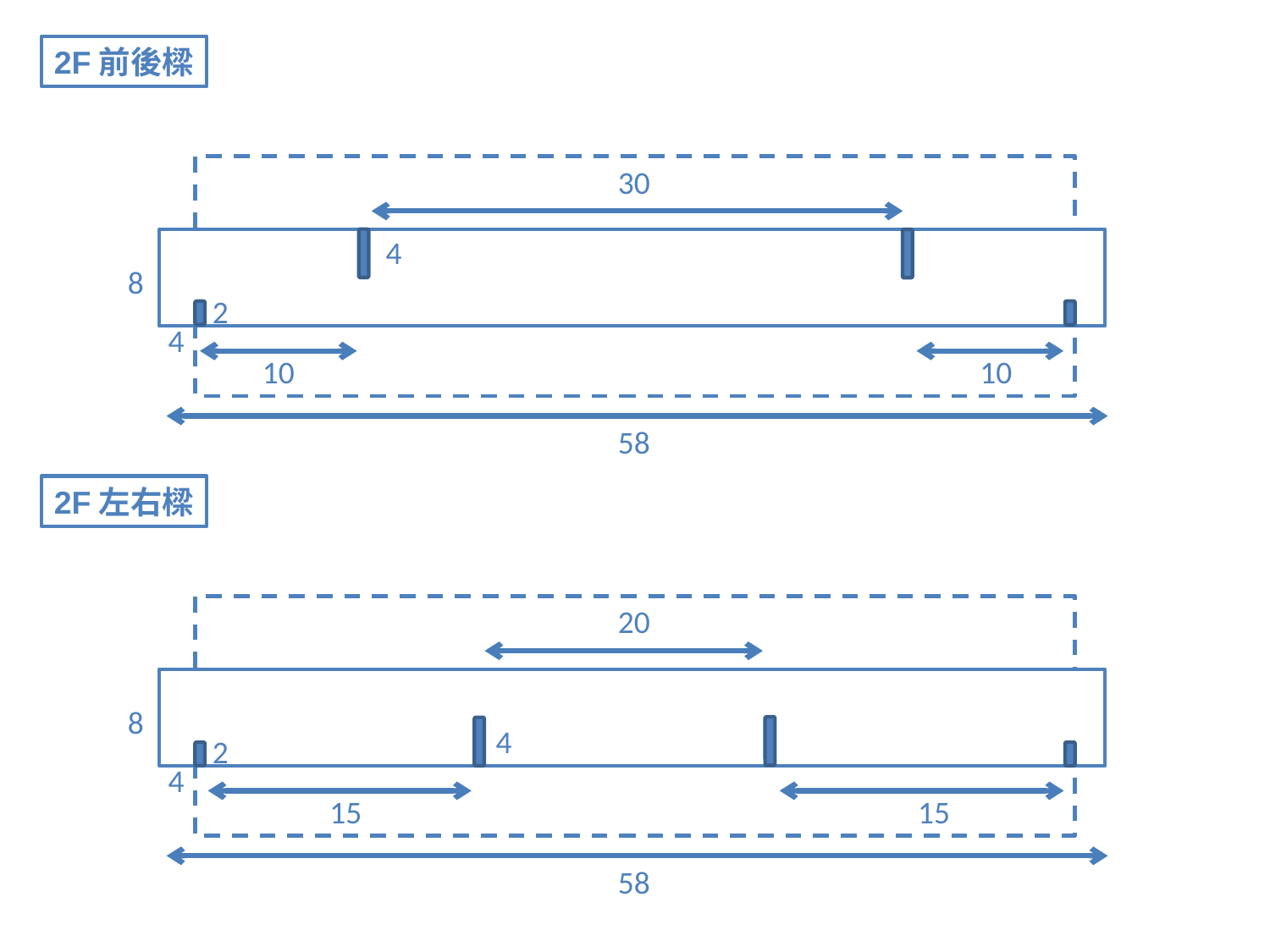

2F前後樑

30
4

8
2

4
10
10
58
2F左右樑

20

8
4
2

4
15
15
58